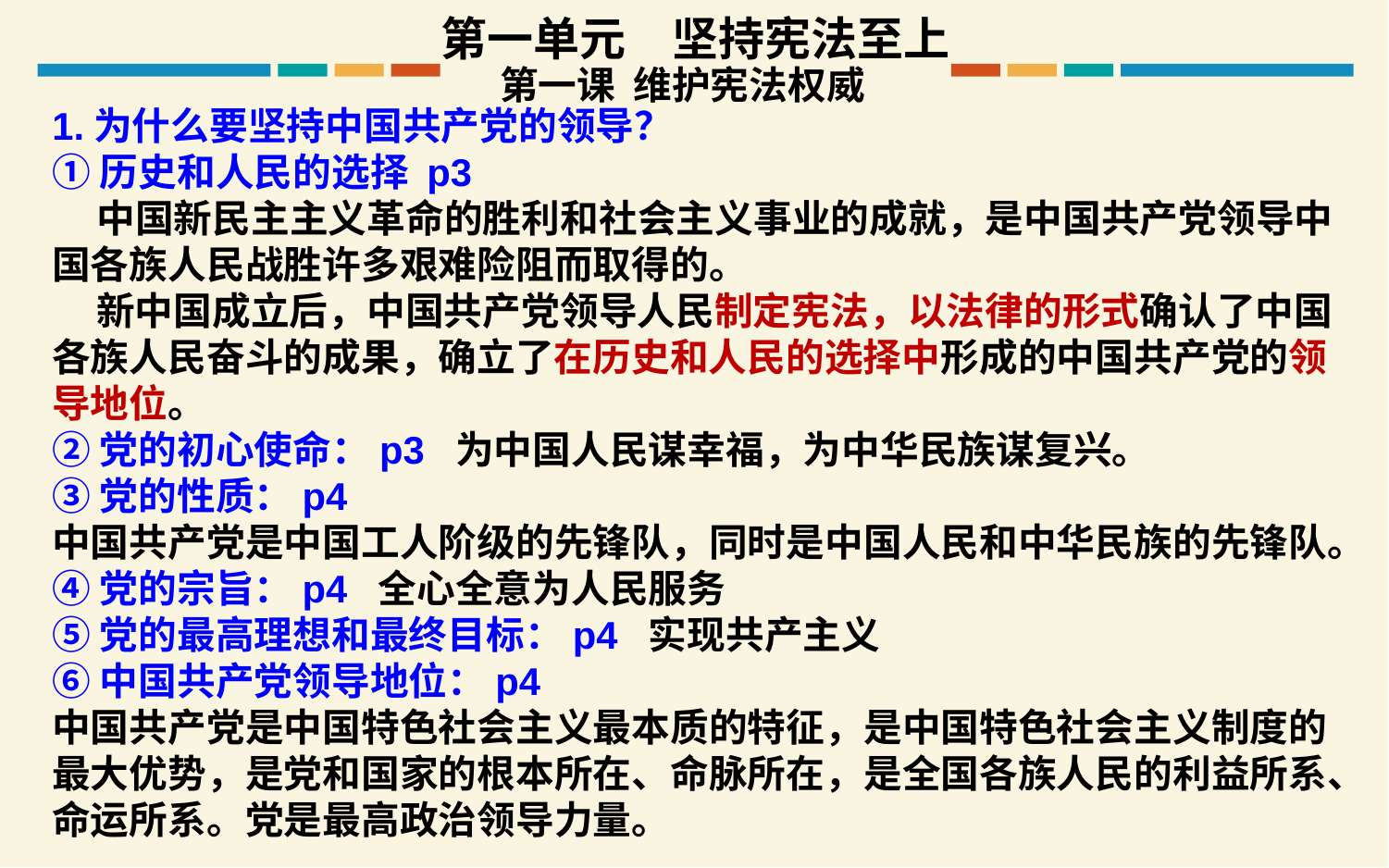

第一单元　坚持宪法至上
第一课  维护宪法权威
1.为什么要坚持中国共产党的领导？
①历史和人民的选择 p3
    中国新民主主义革命的胜利和社会主义事业的成就，是中国共产党领导中国各族人民战胜许多艰难险阻而取得的。
    新中国成立后，中国共产党领导人民制定宪法，以法律的形式确认了中国各族人民奋斗的成果，确立了在历史和人民的选择中形成的中国共产党的领导地位。
②党的初心使命：p3  为中国人民谋幸福，为中华民族谋复兴。
③党的性质：p4
中国共产党是中国工人阶级的先锋队，同时是中国人民和中华民族的先锋队。
④党的宗旨：p4  全心全意为人民服务
⑤党的最高理想和最终目标：p4  实现共产主义
⑥中国共产党领导地位：p4
中国共产党是中国特色社会主义最本质的特征，是中国特色社会主义制度的最大优势，是党和国家的根本所在、命脉所在，是全国各族人民的利益所系、命运所系。党是最高政治领导力量。